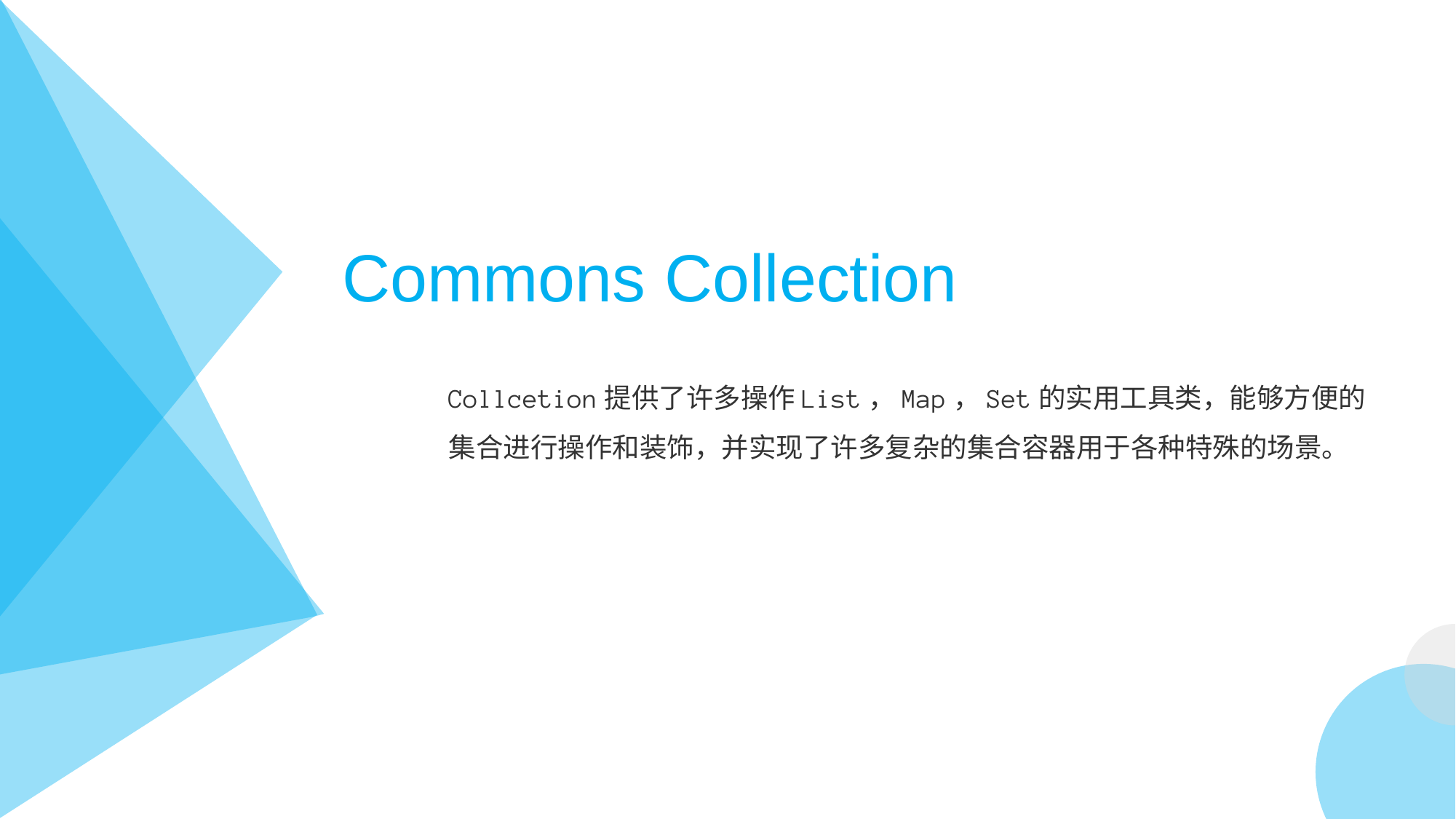

# Commons Collection

Collcetion提供了许多操作List，Map，Set的实用工具类，能够方便的集合进行操作和装饰，并实现了许多复杂的集合容器用于各种特殊的场景。